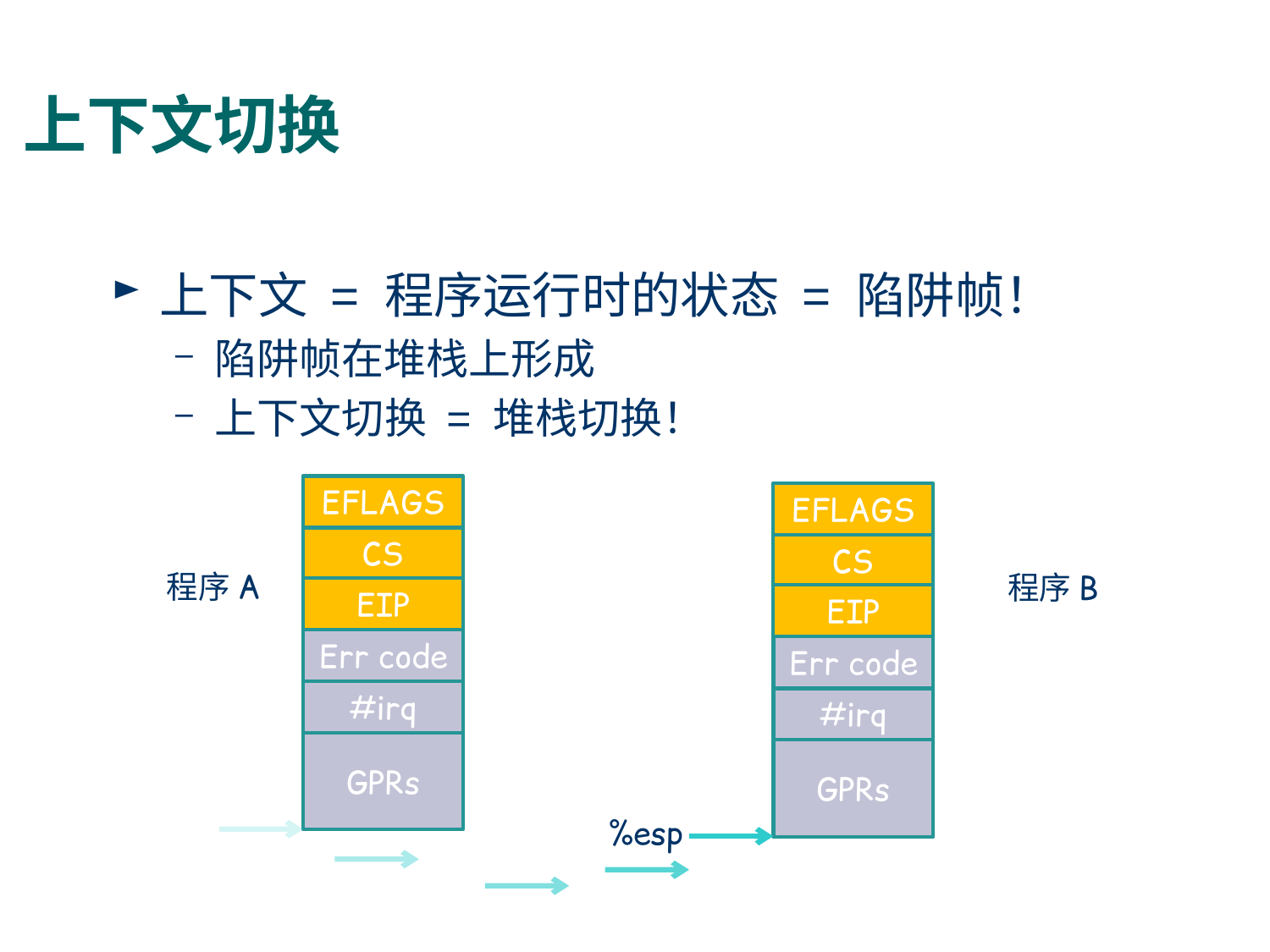

# 上下文切换
上下文 = 程序运行时的状态 = 陷阱帧！
陷阱帧在堆栈上形成
上下文切换 = 堆栈切换！
EFLAGS
EFLAGS
CS
CS
程序A
程序B
EIP
EIP
Err code
Err code
#irq
#irq
GPRs
GPRs
%esp